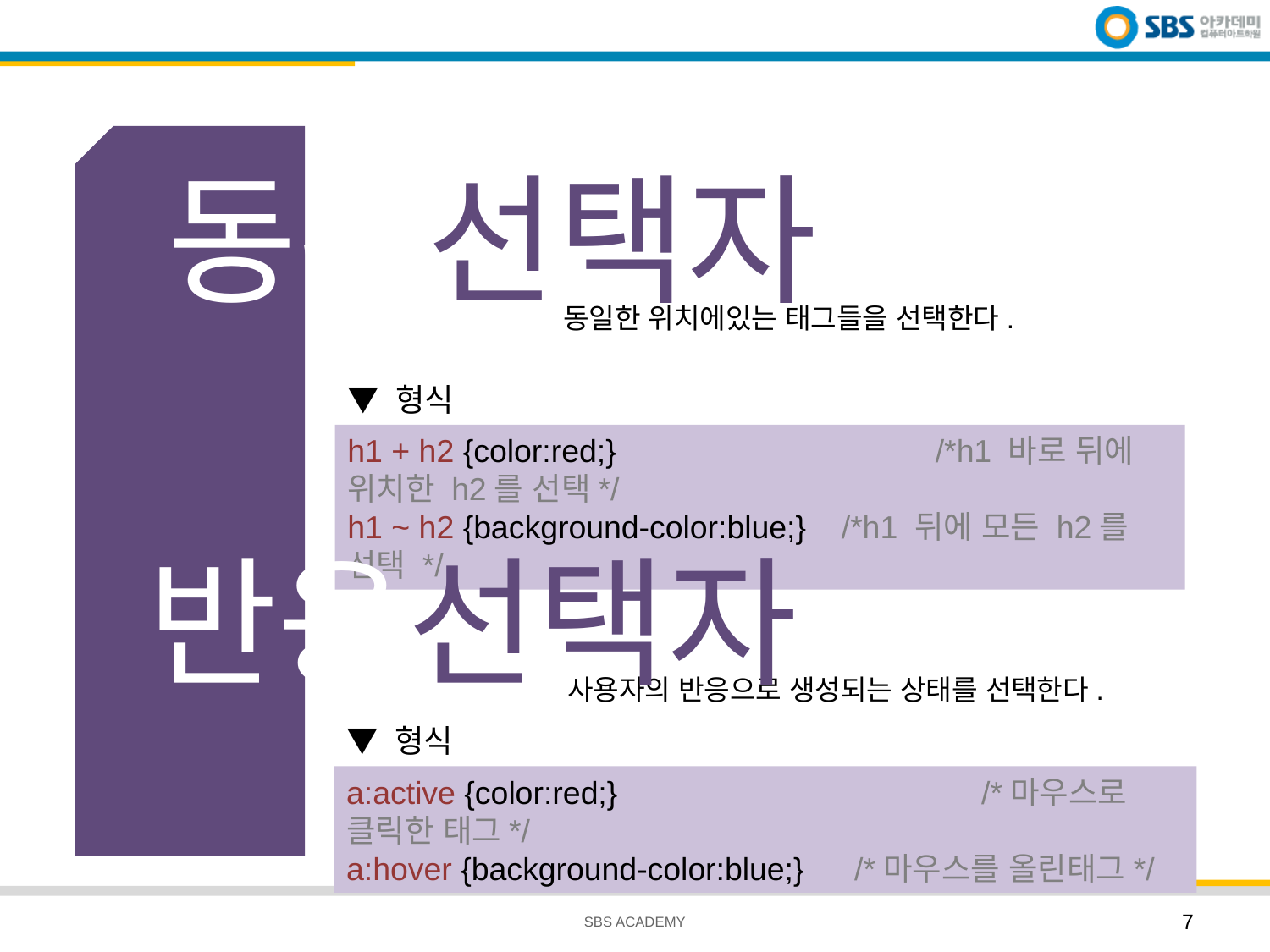

# 동위선택자
동일한 위치에있는 태그들을 선택한다.
▼ 형식
h1 + h2 {color:red;}		         /*h1 바로 뒤에 위치한 h2를 선택*/
h1 ~ h2 {background-color:blue;}    /*h1 뒤에 모든 h2를 선택 */
반응선택자
사용자의 반응으로 생성되는 상태를 선택한다.
▼ 형식
a:active {color:red;}			/*마우스로 클릭한 태그*/
a:hover {background-color:blue;}	/*마우스를 올린태그*/
SBS ACADEMY
7